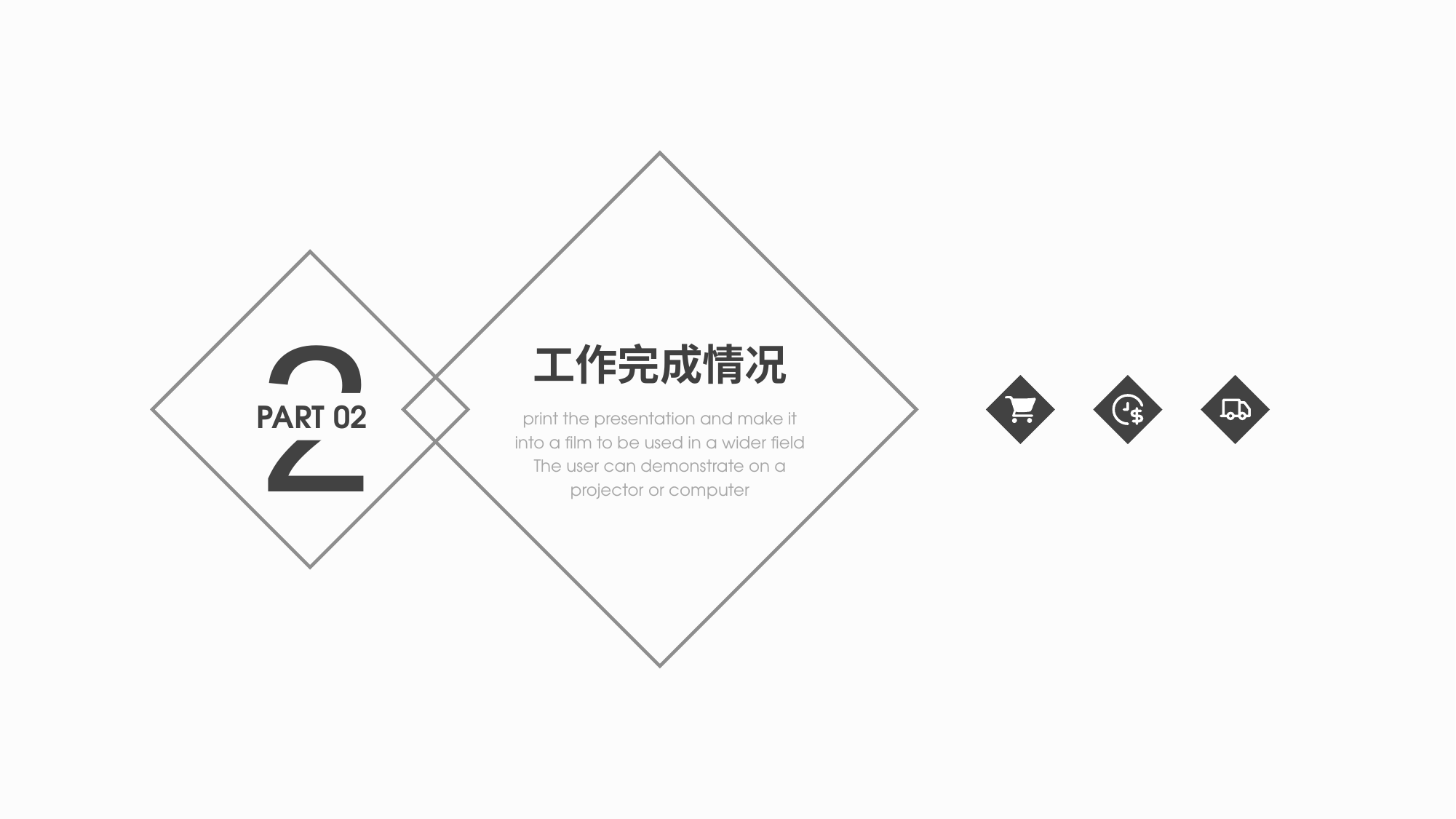

2
工作完成情况

PART 02

print the presentation and make it into a film to be used in a wider field The user can demonstrate on a projector or computer